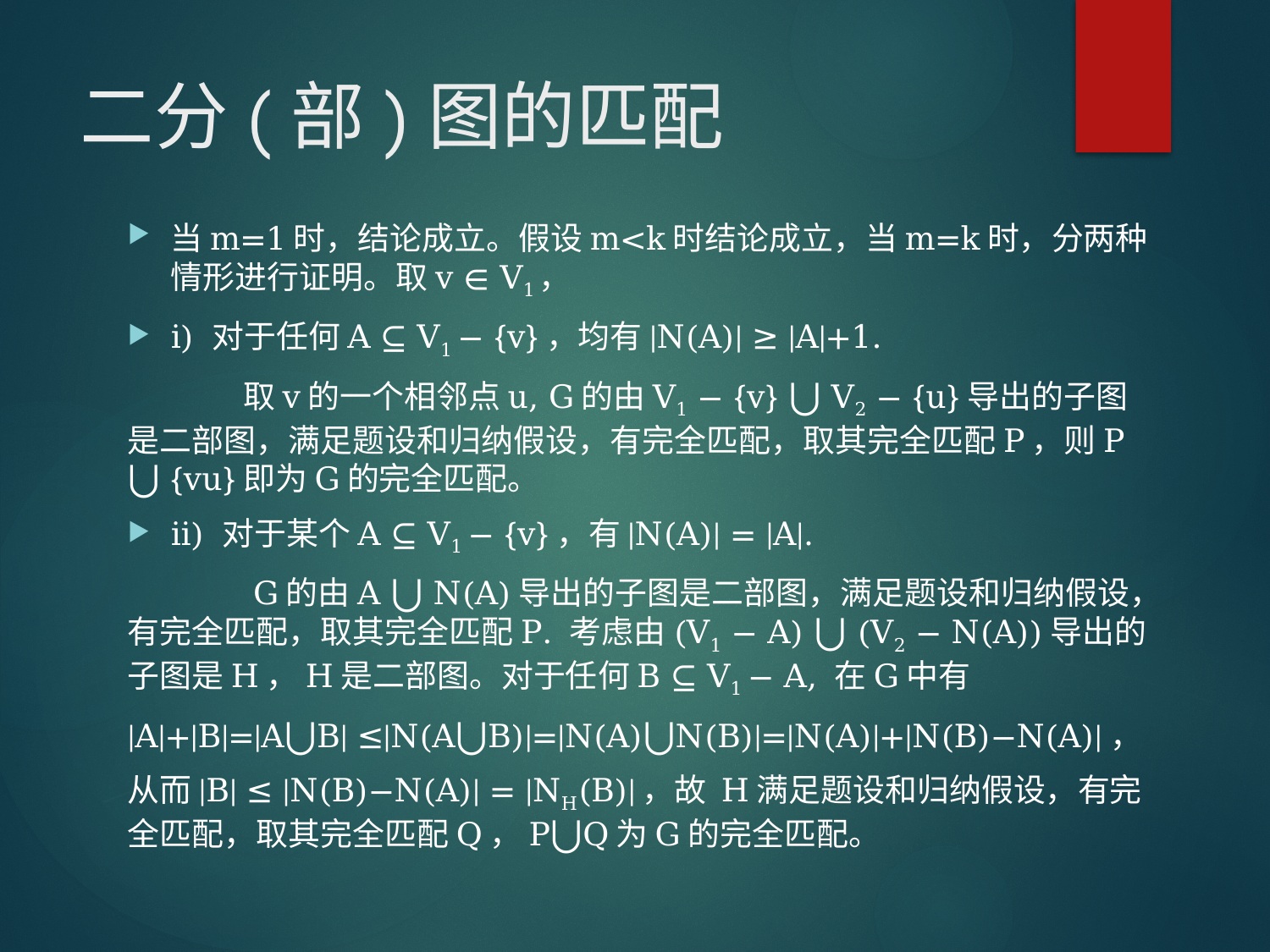

# 二分(部)图的匹配
当m=1时，结论成立。假设m<k时结论成立，当m=k时，分两种情形进行证明。取v ∈ V1，
i) 对于任何A ⊆ V1 − {v}，均有|N(A)| ≥ |A|+1.
	取v的一个相邻点u, G的由V1 − {v} ⋃ V2 − {u}导出的子图是二部图，满足题设和归纳假设，有完全匹配，取其完全匹配P，则P ⋃ {vu}即为G的完全匹配。
ii) 对于某个A ⊆ V1 − {v}，有|N(A)| = |A|.
	 G的由A ⋃ N(A)导出的子图是二部图，满足题设和归纳假设，有完全匹配，取其完全匹配P. 考虑由(V1 − A) ⋃ (V2 − N(A))导出的子图是H，H是二部图。对于任何B ⊆ V1 − A, 在G中有
|A|+|B|=|A⋃B| ≤|N(A⋃B)|=|N(A)⋃N(B)|=|N(A)|+|N(B)−N(A)|，
从而|B| ≤ |N(B)−N(A)| = |NH(B)|，故 H满足题设和归纳假设，有完全匹配，取其完全匹配Q，P⋃Q为G的完全匹配。